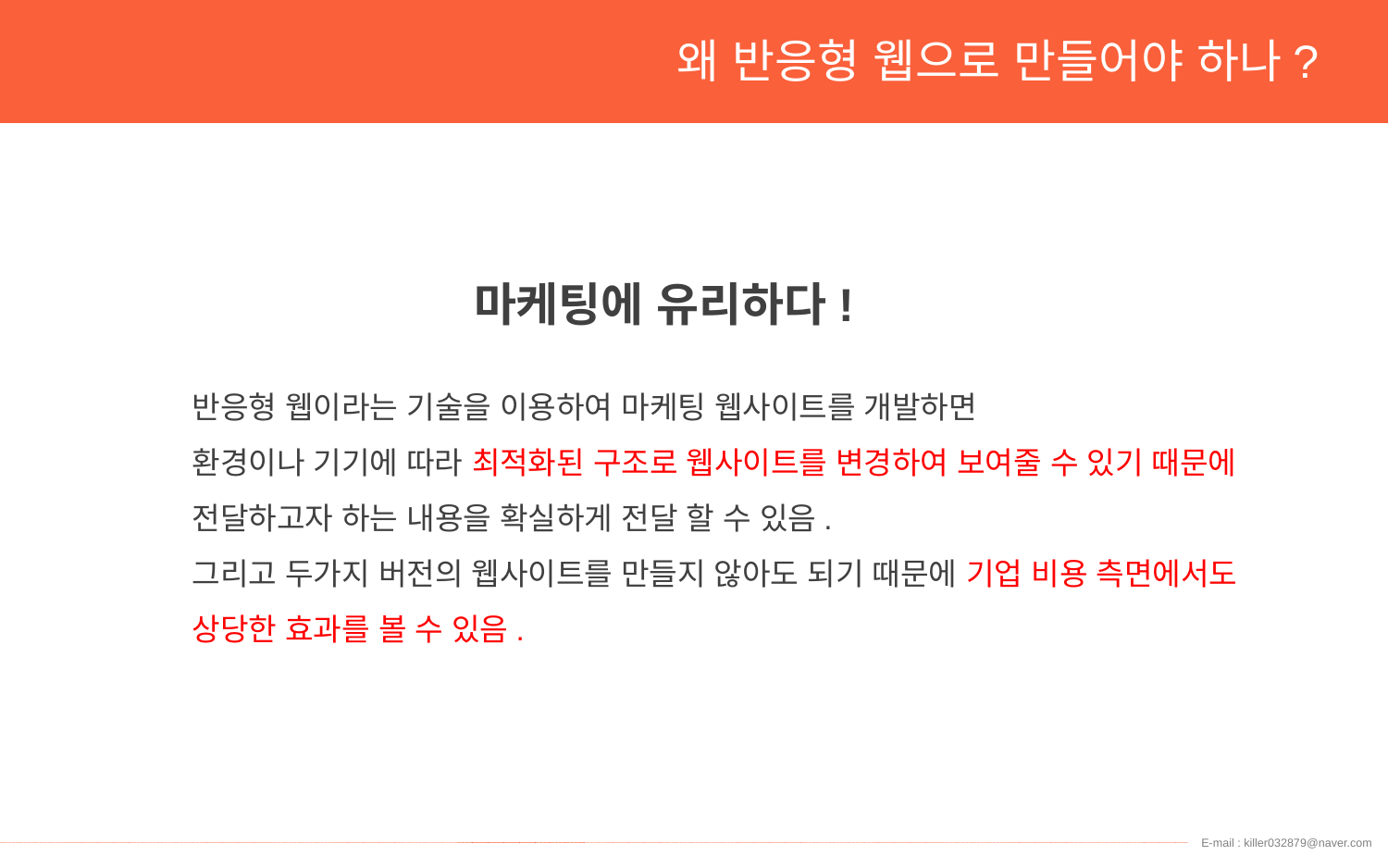

왜 반응형 웹으로 만들어야 하나?
마케팅에 유리하다!
반응형 웹이라는 기술을 이용하여 마케팅 웹사이트를 개발하면
환경이나 기기에 따라 최적화된 구조로 웹사이트를 변경하여 보여줄 수 있기 때문에
전달하고자 하는 내용을 확실하게 전달 할 수 있음.
그리고 두가지 버전의 웹사이트를 만들지 않아도 되기 때문에 기업 비용 측면에서도
상당한 효과를 볼 수 있음.